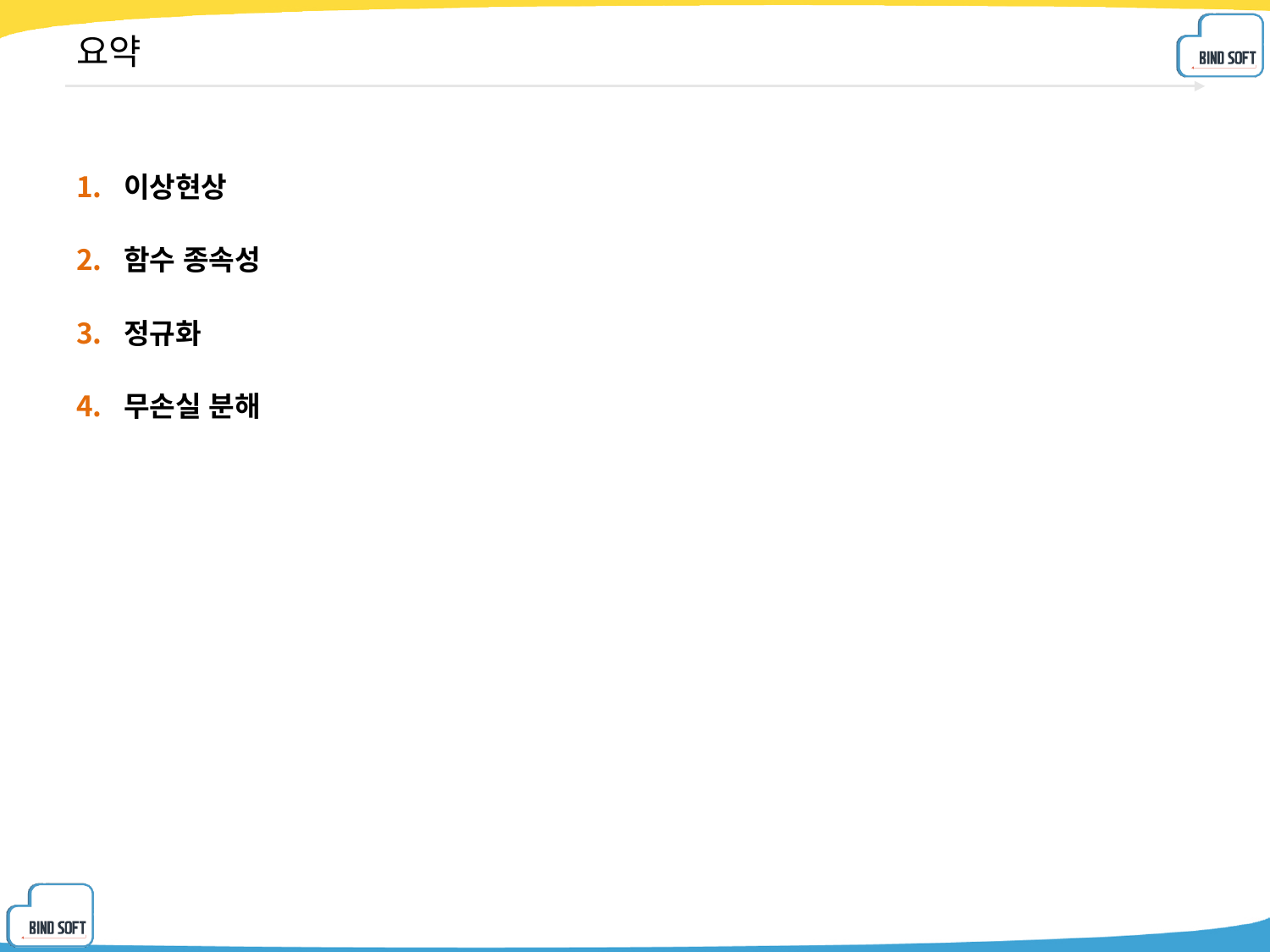

# 요약
이상현상
함수 종속성
정규화
무손실 분해